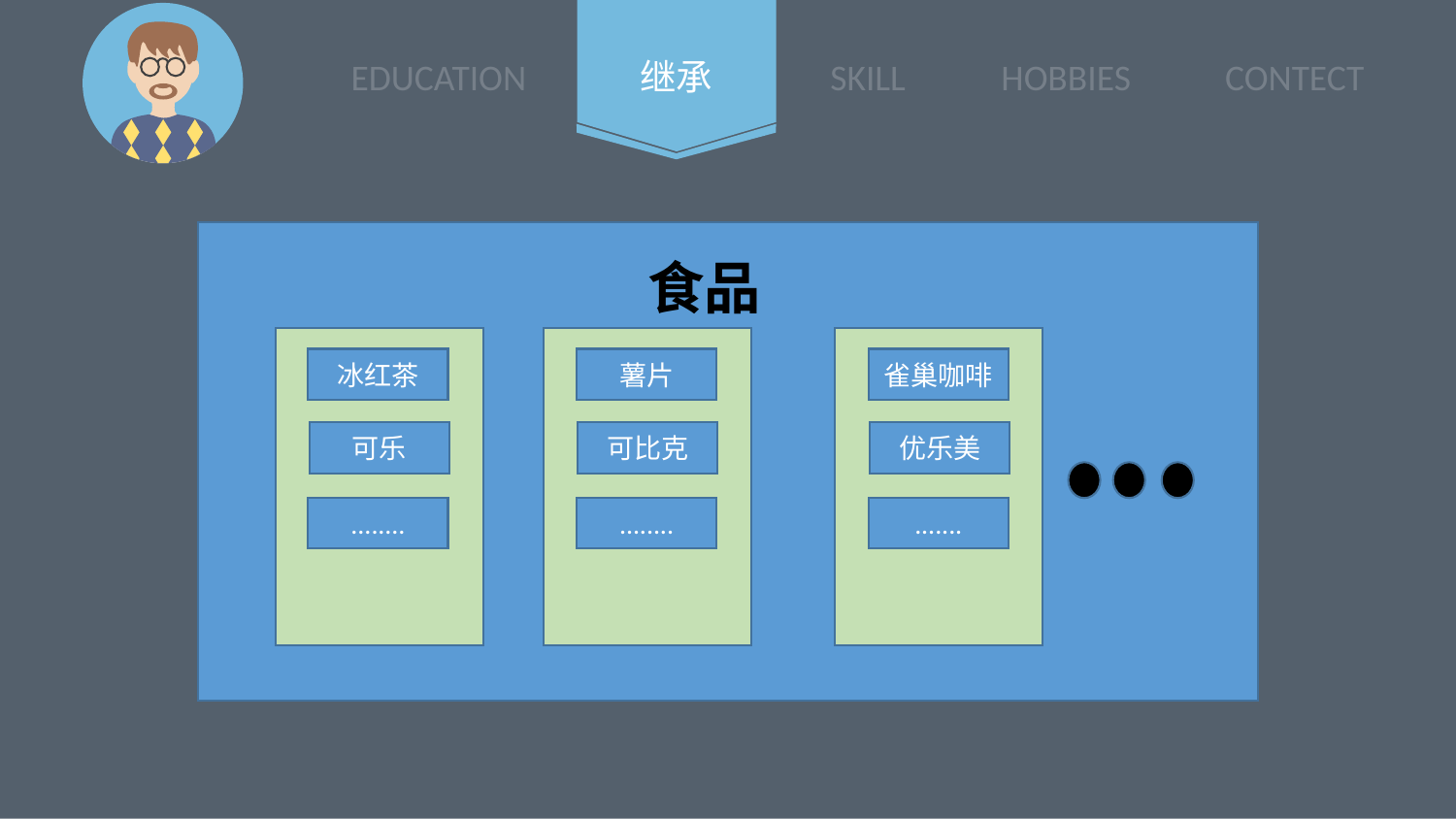

WORKS
继承

食品

冰红茶
薯片
雀巢咖啡
可乐
可比克
优乐美

........
........
.......